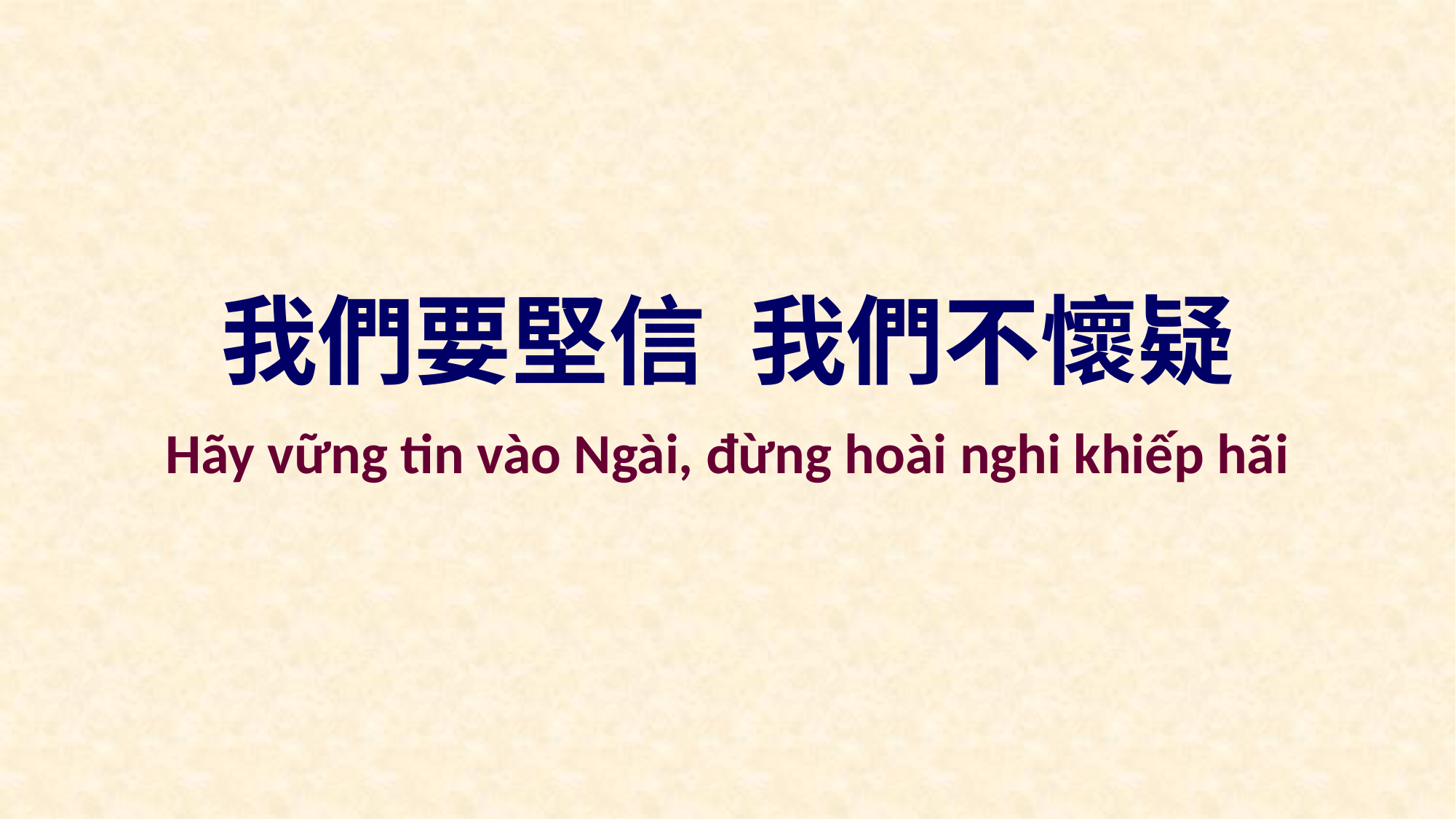

我們要堅信  我們不懷疑
Hãy vững tin vào Ngài, đừng hoài nghi khiếp hãi